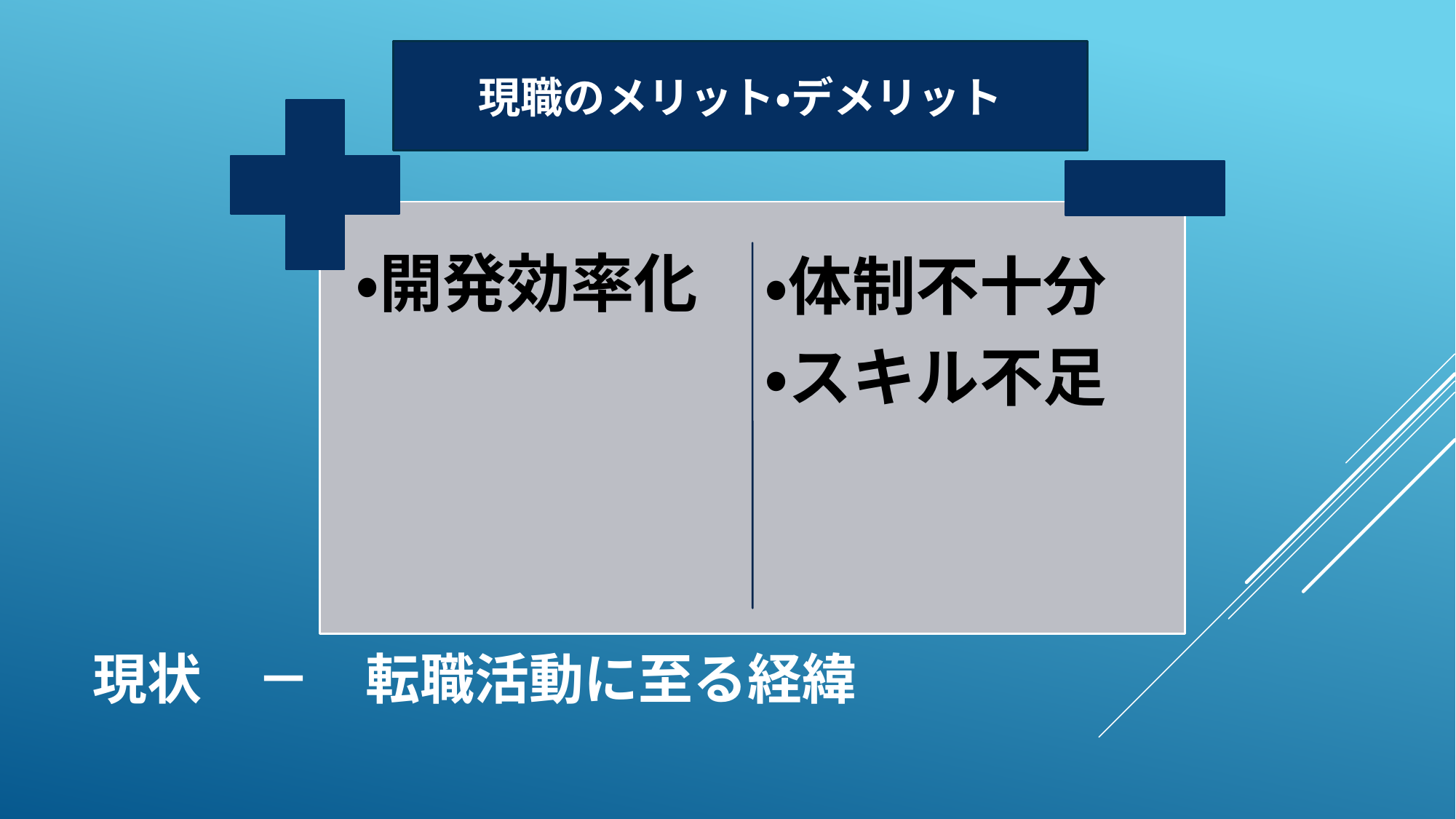

現職のメリット・デメリット
・開発効率化
・体制不十分
・スキル不足
# 現状　－　転職活動に至る経緯